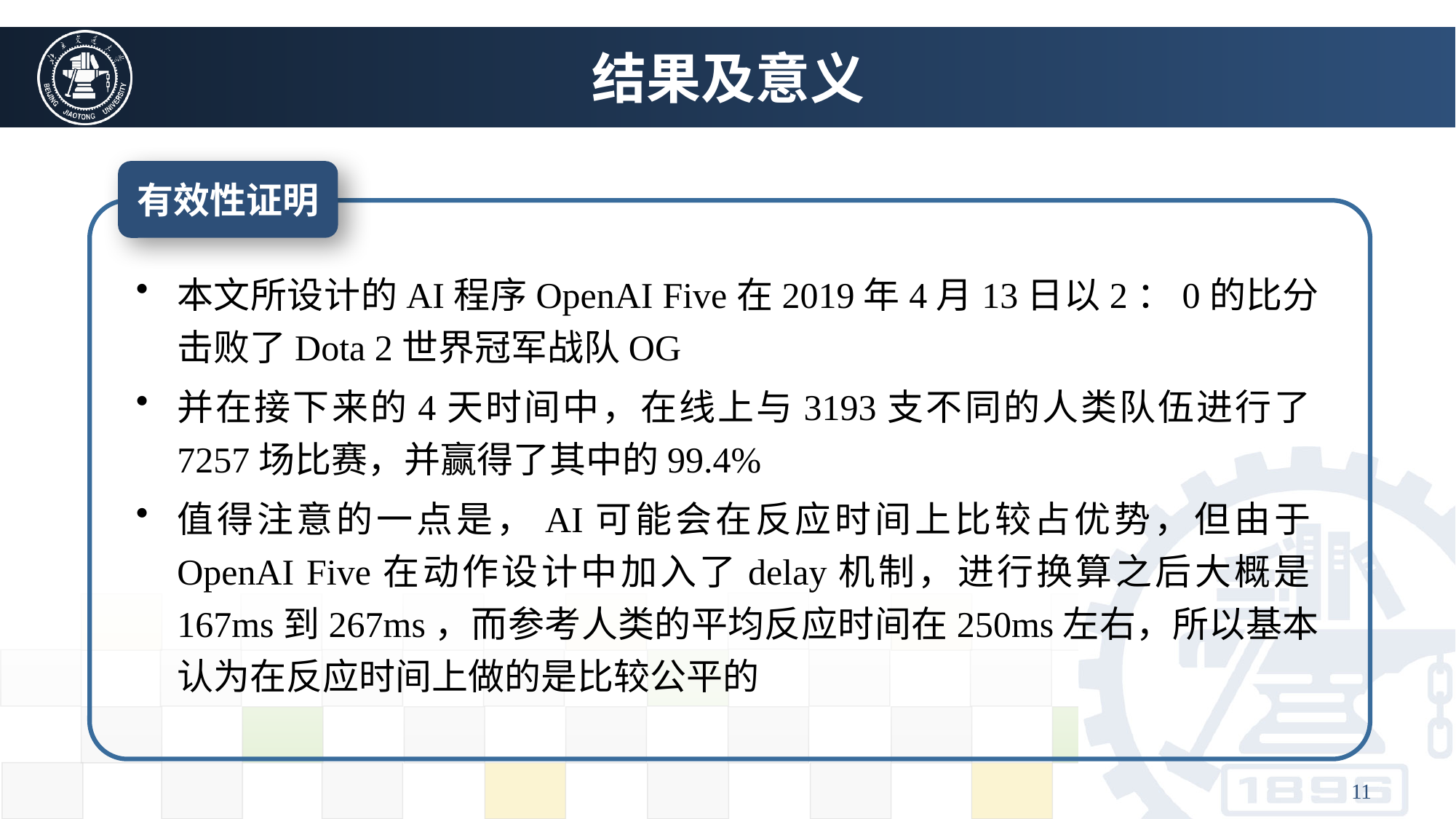

# 结果及意义
有效性证明

本文所设计的AI程序OpenAI Five在2019年4月13日以2：0的比分击败了Dota 2世界冠军战队OG
并在接下来的4天时间中，在线上与3193支不同的人类队伍进行了7257场比赛，并赢得了其中的99.4%
值得注意的一点是，AI可能会在反应时间上比较占优势，但由于OpenAI Five在动作设计中加入了delay机制，进行换算之后大概是167ms到267ms，而参考人类的平均反应时间在250ms左右，所以基本认为在反应时间上做的是比较公平的
11